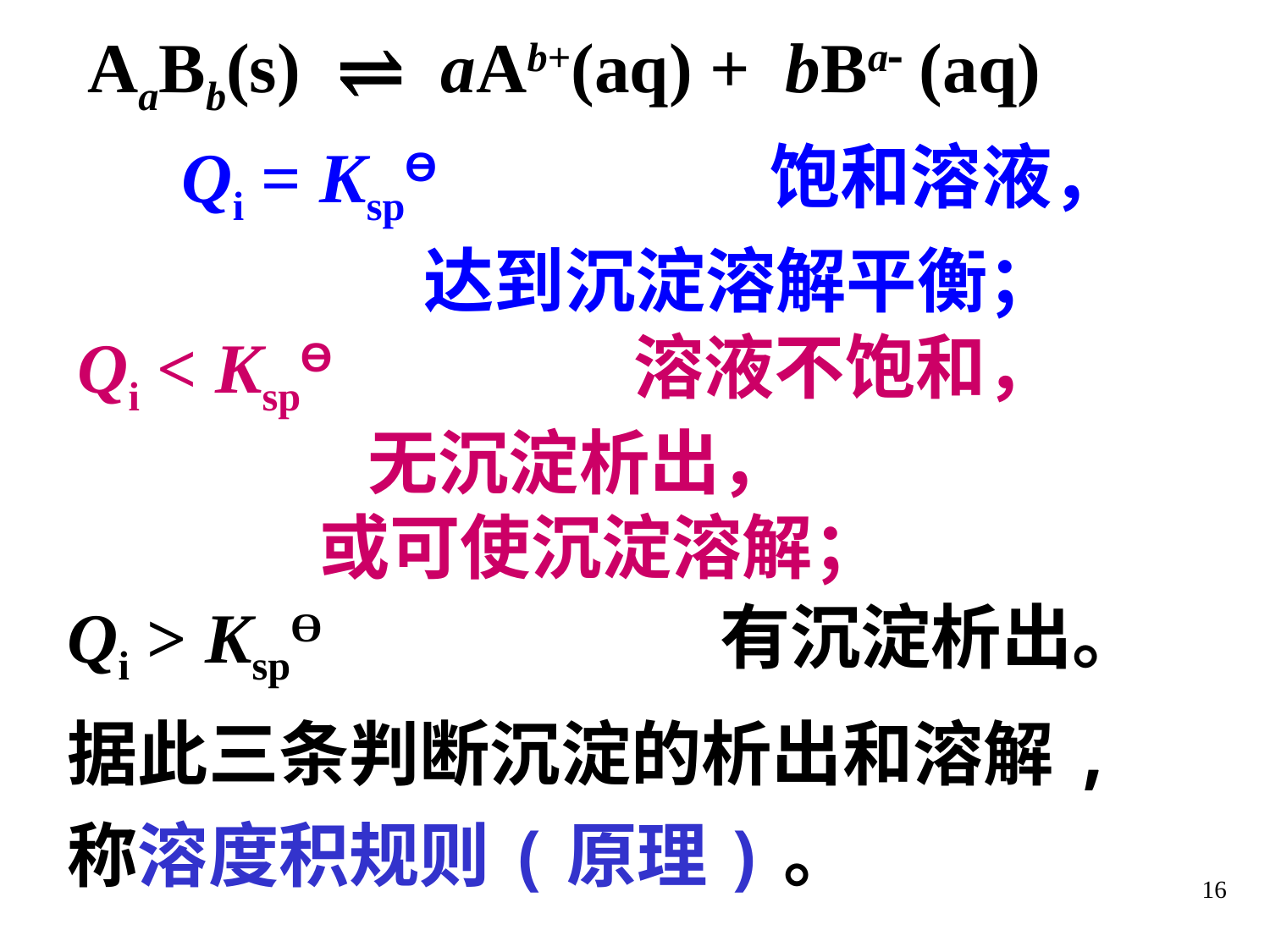

AaBb(s)  ⇌  aAb+(aq) +  bBa− (aq)
Qi = KspƟ                  饱和溶液，
              达到沉淀溶解平衡；
Qi < KspƟ                            溶液不饱和，
                 无沉淀析出，
              或可使沉淀溶解；
Qi > KspƟ         有沉淀析出。
据此三条判断沉淀的析出和溶解,称溶度积规则(原理)。
16